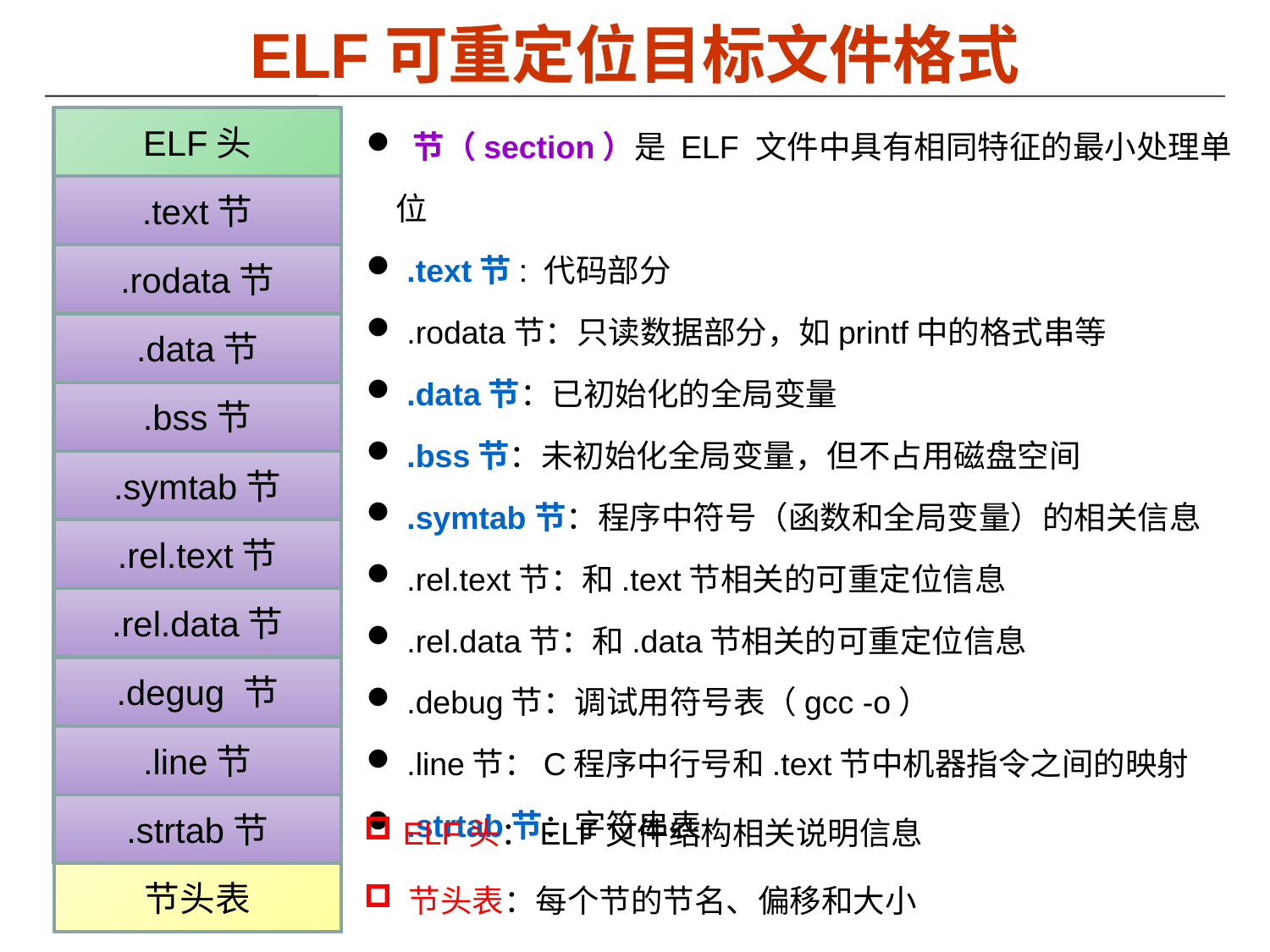

# ELF可重定位目标文件格式
 节（section）是 ELF 文件中具有相同特征的最小处理单位
 .text节: 代码部分
 .rodata节：只读数据部分，如printf中的格式串等
 .data节：已初始化的全局变量
 .bss节：未初始化全局变量，但不占用磁盘空间
 .symtab节：程序中符号（函数和全局变量）的相关信息
 .rel.text节：和.text节相关的可重定位信息
 .rel.data节：和.data节相关的可重定位信息
 .debug节：调试用符号表（gcc -o）
 .line节：C程序中行号和.text节中机器指令之间的映射
 .strtab节：字符串表
ELF头
.text节
.rodata节
.data节
.bss节
.symtab节
.rel.text节
.rel.data节
.degug 节
.line节
.strtab节
 ELF头：ELF文件结构相关说明信息
节头表
 节头表：每个节的节名、偏移和大小